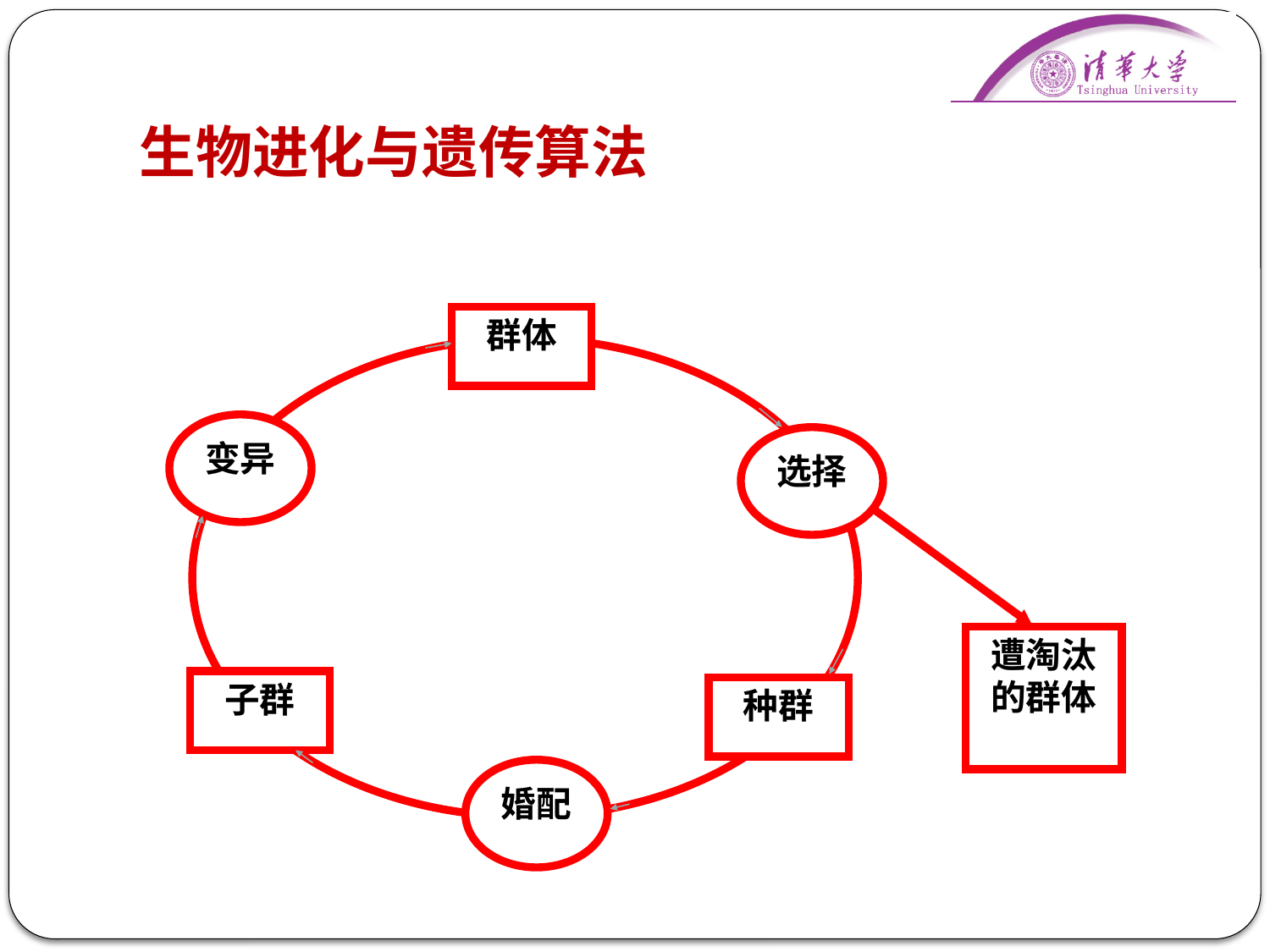

# 生物进化与遗传算法
群体

变异
选择

遭淘汰
的群体

子群
种群

婚配